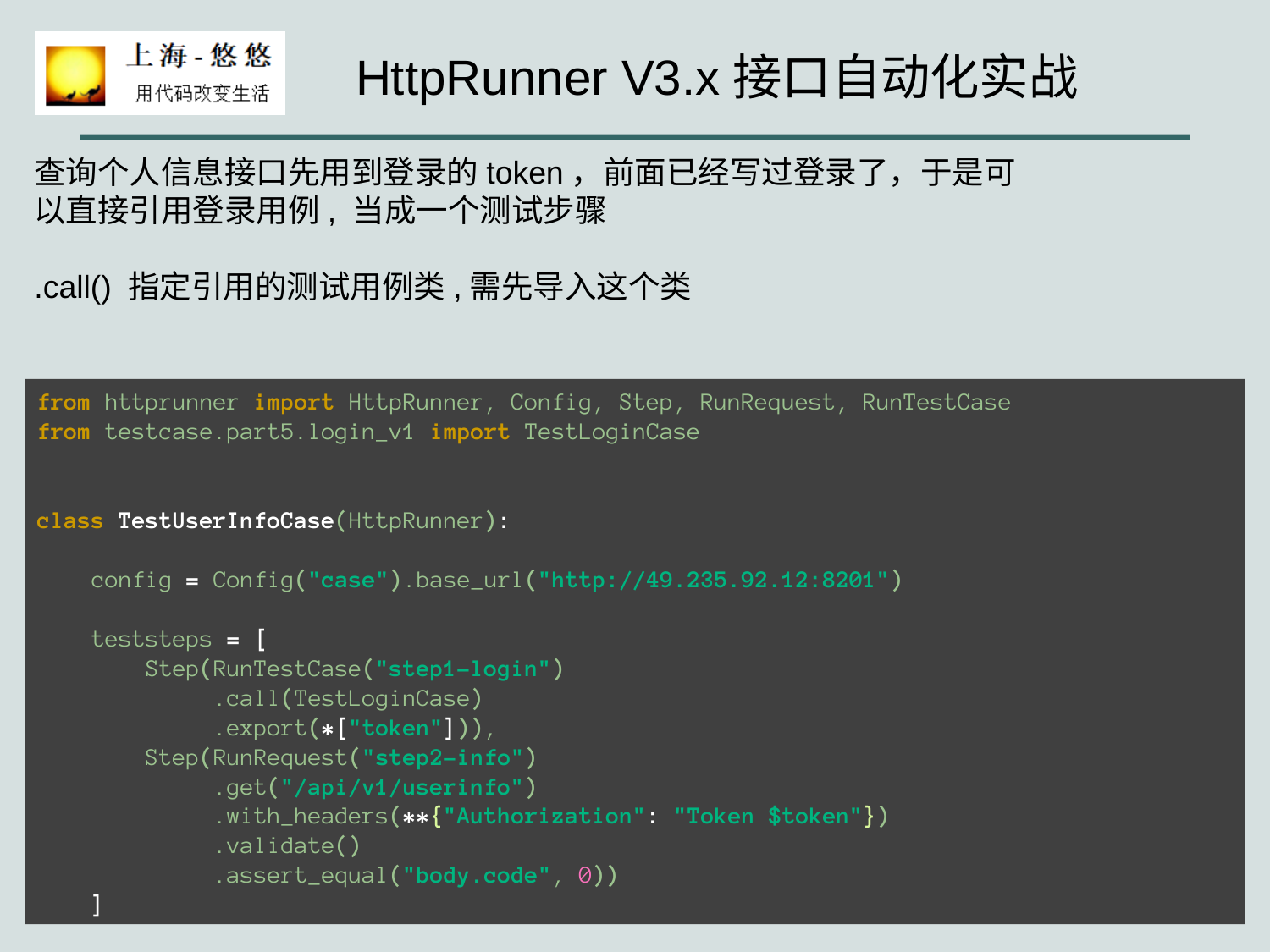

查询个人信息接口先用到登录的token，前面已经写过登录了，于是可以直接引用登录用例, 当成一个测试步骤

.call() 指定引用的测试用例类,需先导入这个类
from httprunner import HttpRunner, Config, Step, RunRequest, RunTestCase
from testcase.part5.login_v1 import TestLoginCase
class TestUserInfoCase(HttpRunner):
    config = Config("case").base_url("http://49.235.92.12:8201")
    teststeps = [
        Step(RunTestCase("step1-login")
             .call(TestLoginCase)
             .export(*["token"])),
        Step(RunRequest("step2-info")
             .get("/api/v1/userinfo")
             .with_headers(**{"Authorization": "Token $token"})
             .validate()
             .assert_equal("body.code", 0))
    ]